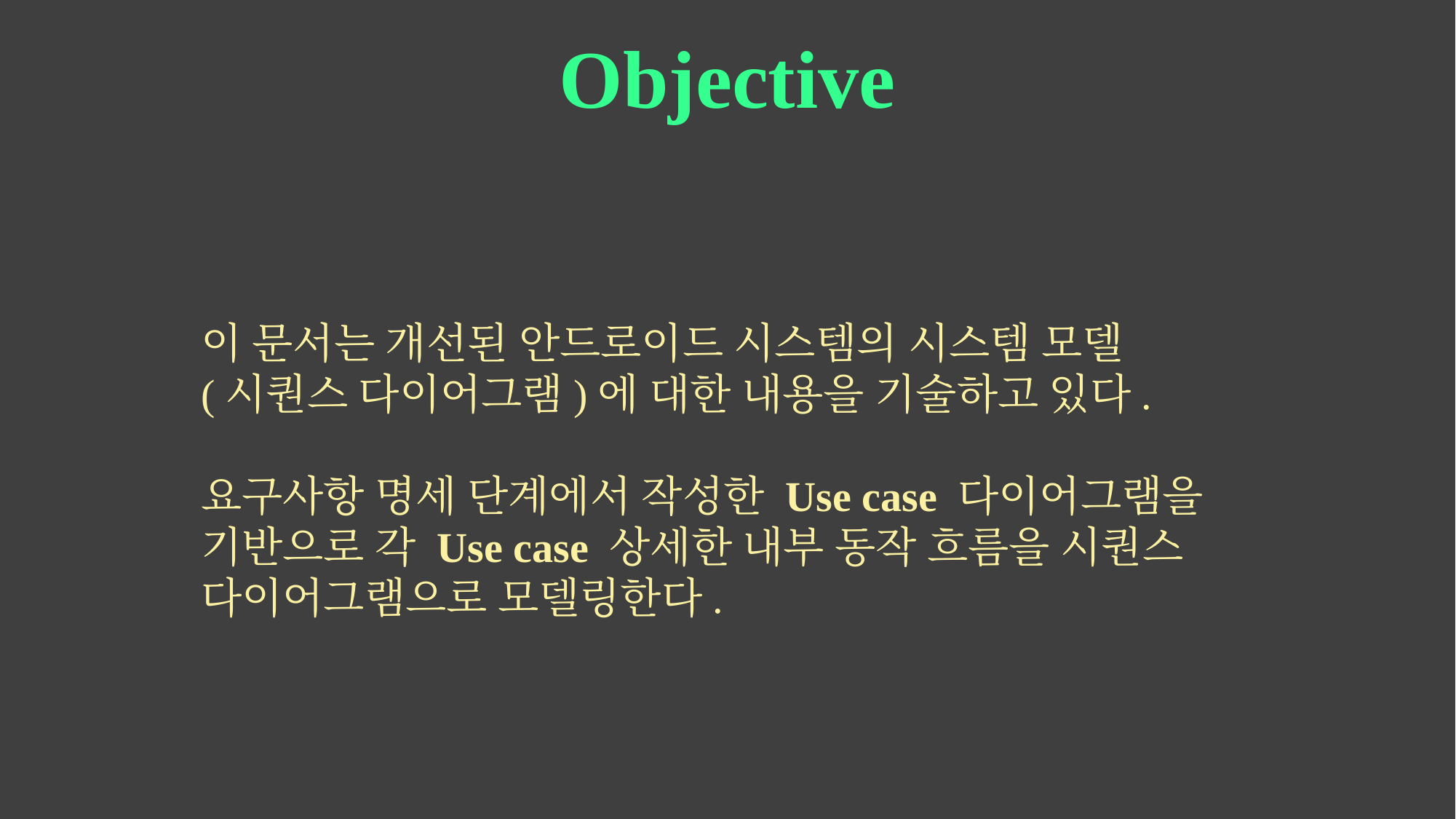

# Objective
이 문서는 개선된 안드로이드 시스템의 시스템 모델
(시퀀스 다이어그램)에 대한 내용을 기술하고 있다.

요구사항 명세 단계에서 작성한 Use case 다이어그램을 기반으로 각 Use case 상세한 내부 동작 흐름을 시퀀스 다이어그램으로 모델링한다.